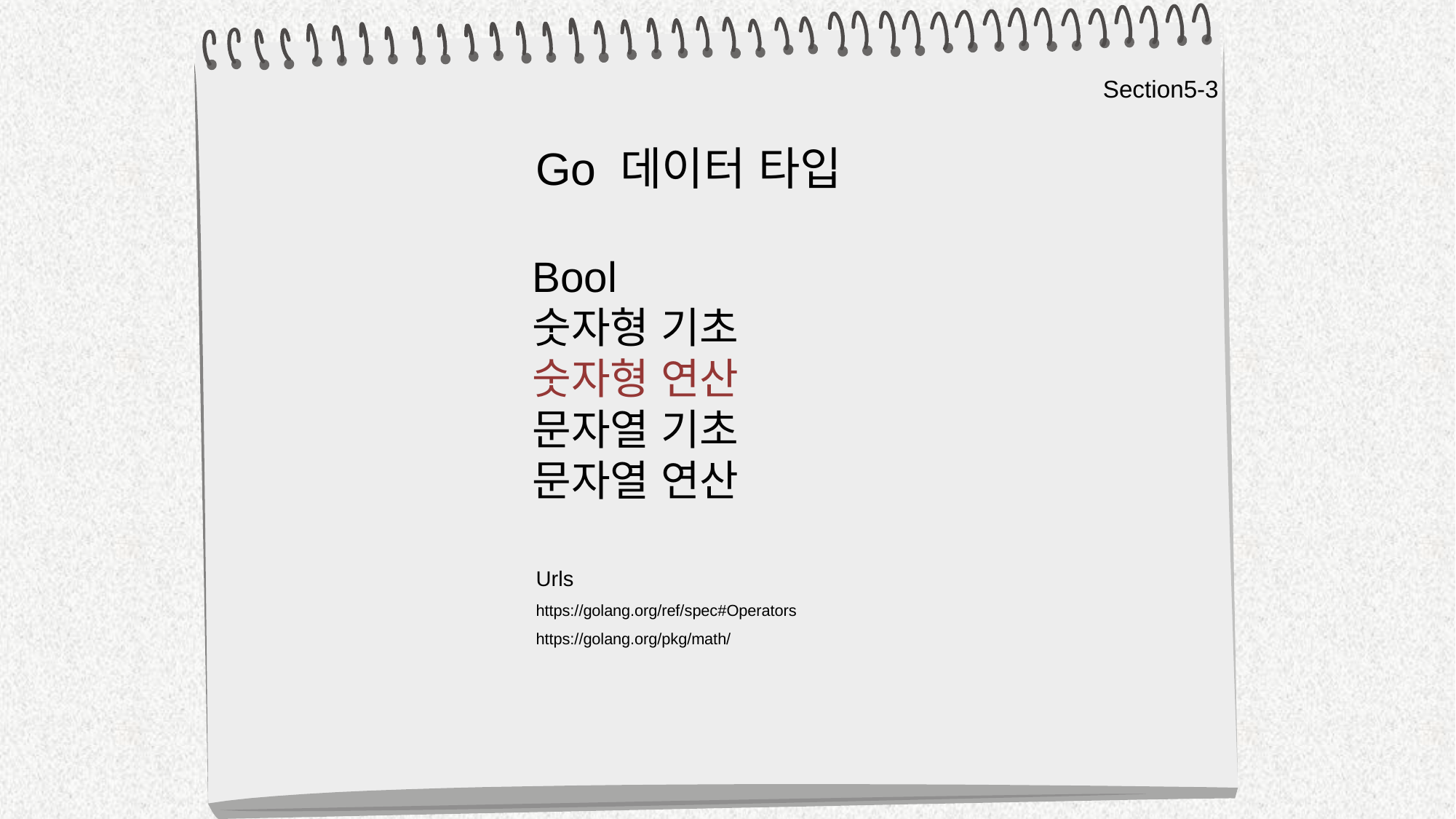

Section5-3
Go 데이터 타입
Bool
숫자형 기초
숫자형 연산
문자열 기초
문자열 연산
Urls
https://golang.org/ref/spec#Operators
https://golang.org/pkg/math/